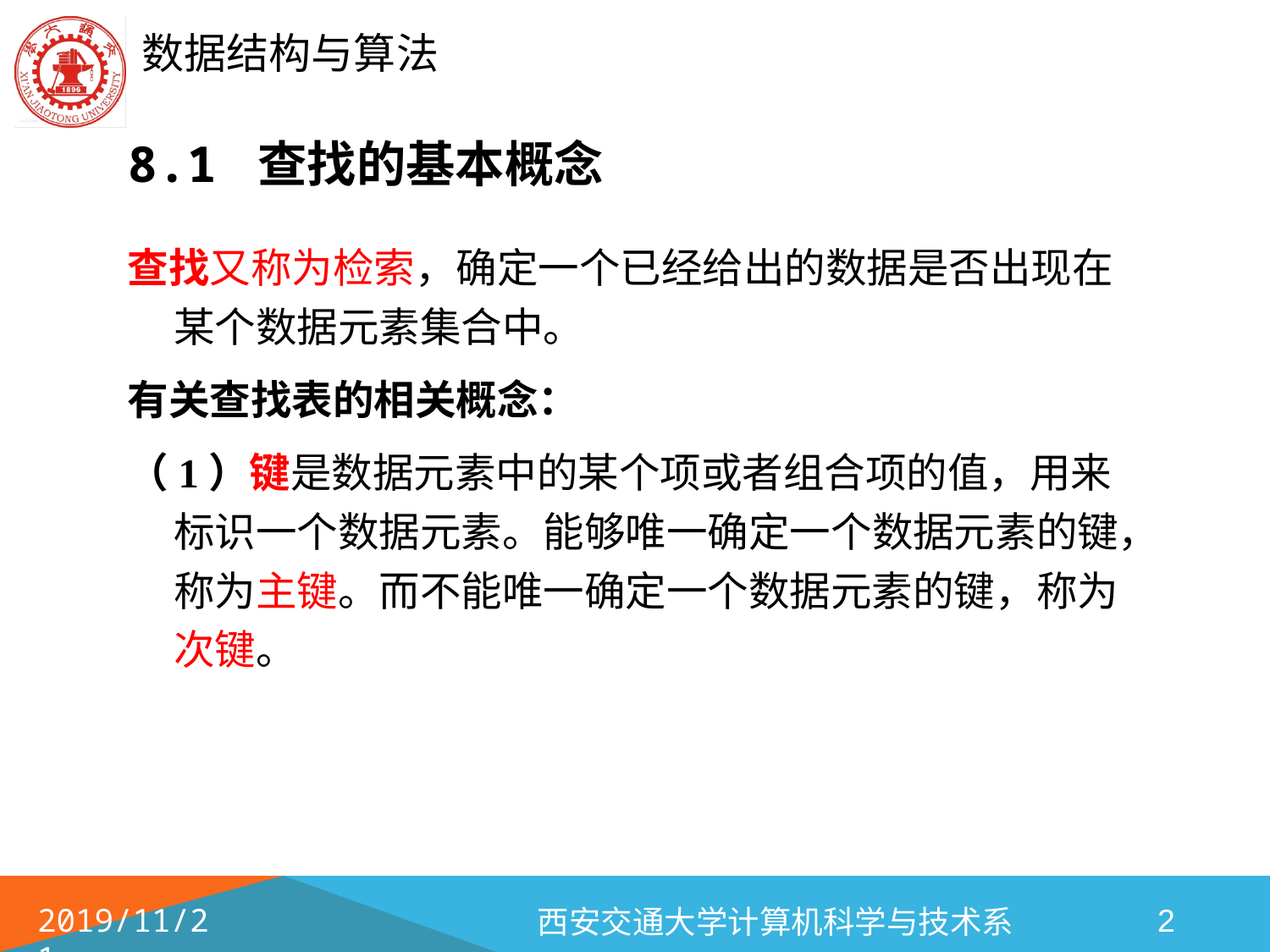

# 8.1 查找的基本概念
查找又称为检索，确定一个已经给出的数据是否出现在某个数据元素集合中。
有关查找表的相关概念：
（1）键是数据元素中的某个项或者组合项的值，用来标识一个数据元素。能够唯一确定一个数据元素的键，称为主键。而不能唯一确定一个数据元素的键，称为次键。